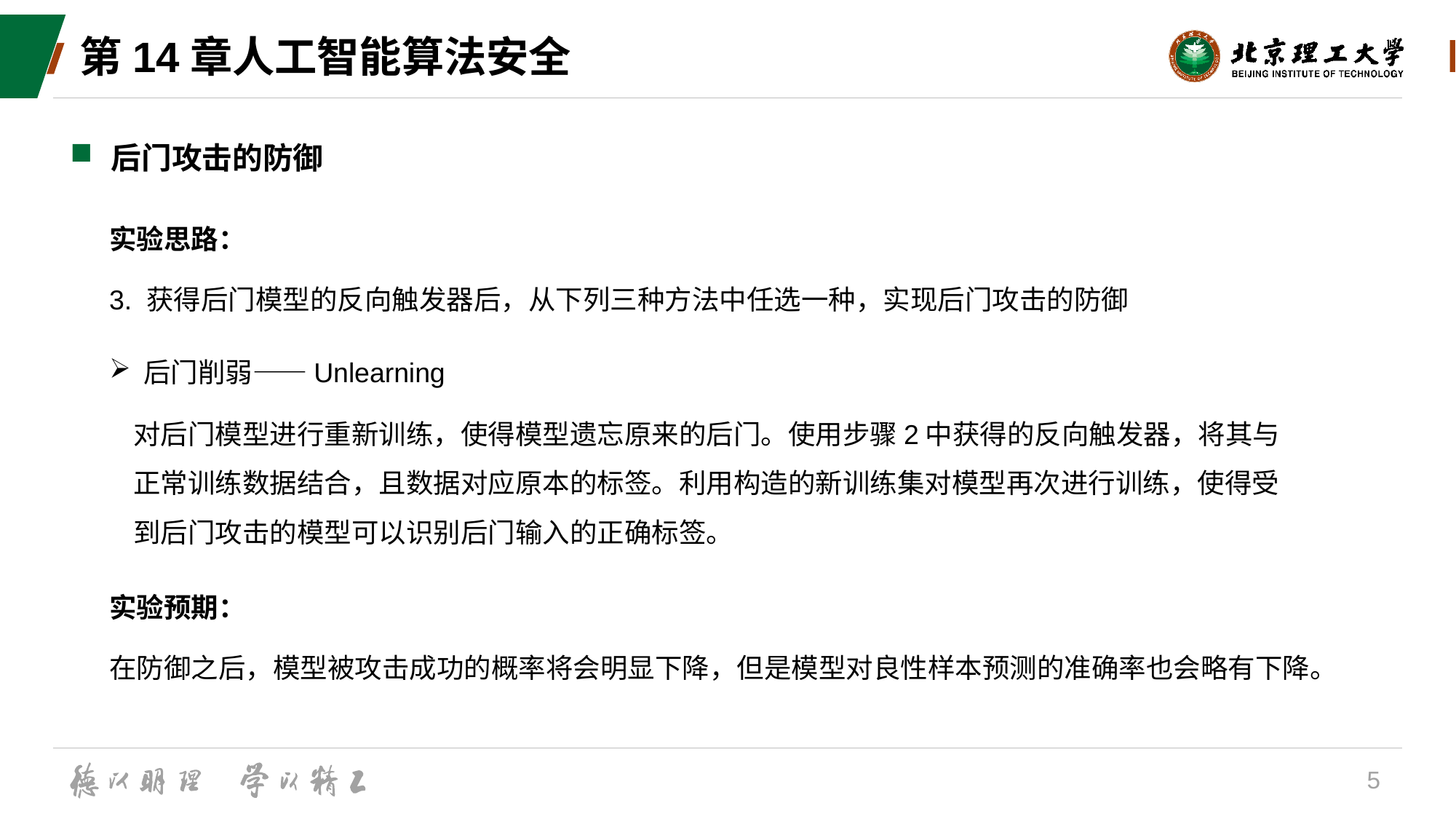

# 第14章人工智能算法安全
后门攻击的防御
实验思路：
3. 获得后门模型的反向触发器后，从下列三种方法中任选一种，实现后门攻击的防御
后门削弱——Unlearning
对后门模型进行重新训练，使得模型遗忘原来的后门。使用步骤2中获得的反向触发器，将其与正常训练数据结合，且数据对应原本的标签。利用构造的新训练集对模型再次进行训练，使得受到后门攻击的模型可以识别后门输入的正确标签。
实验预期：
在防御之后，模型被攻击成功的概率将会明显下降，但是模型对良性样本预测的准确率也会略有下降。